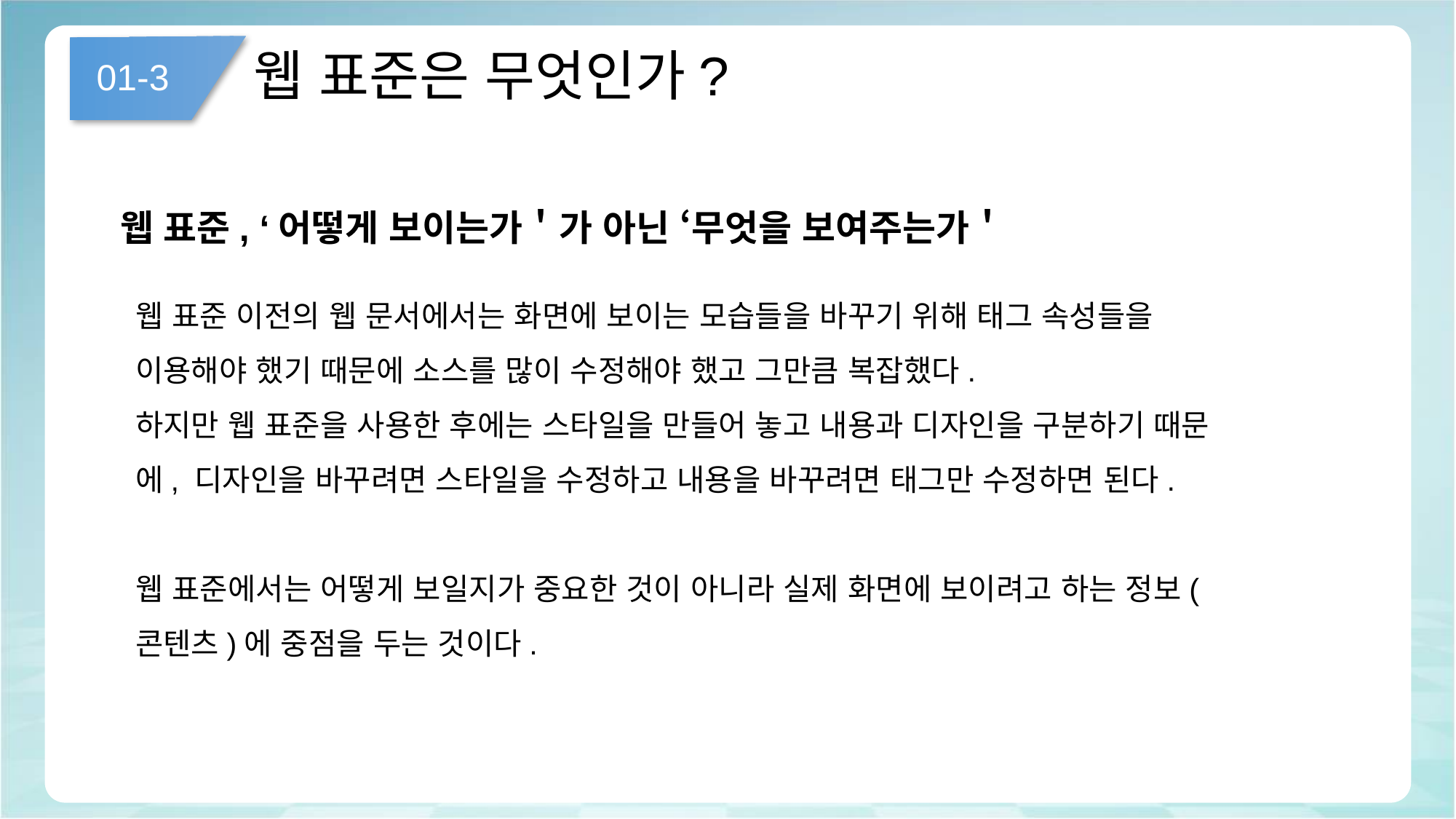

# 웹 표준은 무엇인가?
01-3
웹 표준, ‘어떻게 보이는가＇가 아닌 ‘무엇을 보여주는가＇
웹 표준 이전의 웹 문서에서는 화면에 보이는 모습들을 바꾸기 위해 태그 속성들을 이용해야 했기 때문에 소스를 많이 수정해야 했고 그만큼 복잡했다.
하지만 웹 표준을 사용한 후에는 스타일을 만들어 놓고 내용과 디자인을 구분하기 때문에, 디자인을 바꾸려면 스타일을 수정하고 내용을 바꾸려면 태그만 수정하면 된다.

웹 표준에서는 어떻게 보일지가 중요한 것이 아니라 실제 화면에 보이려고 하는 정보(콘텐츠)에 중점을 두는 것이다.